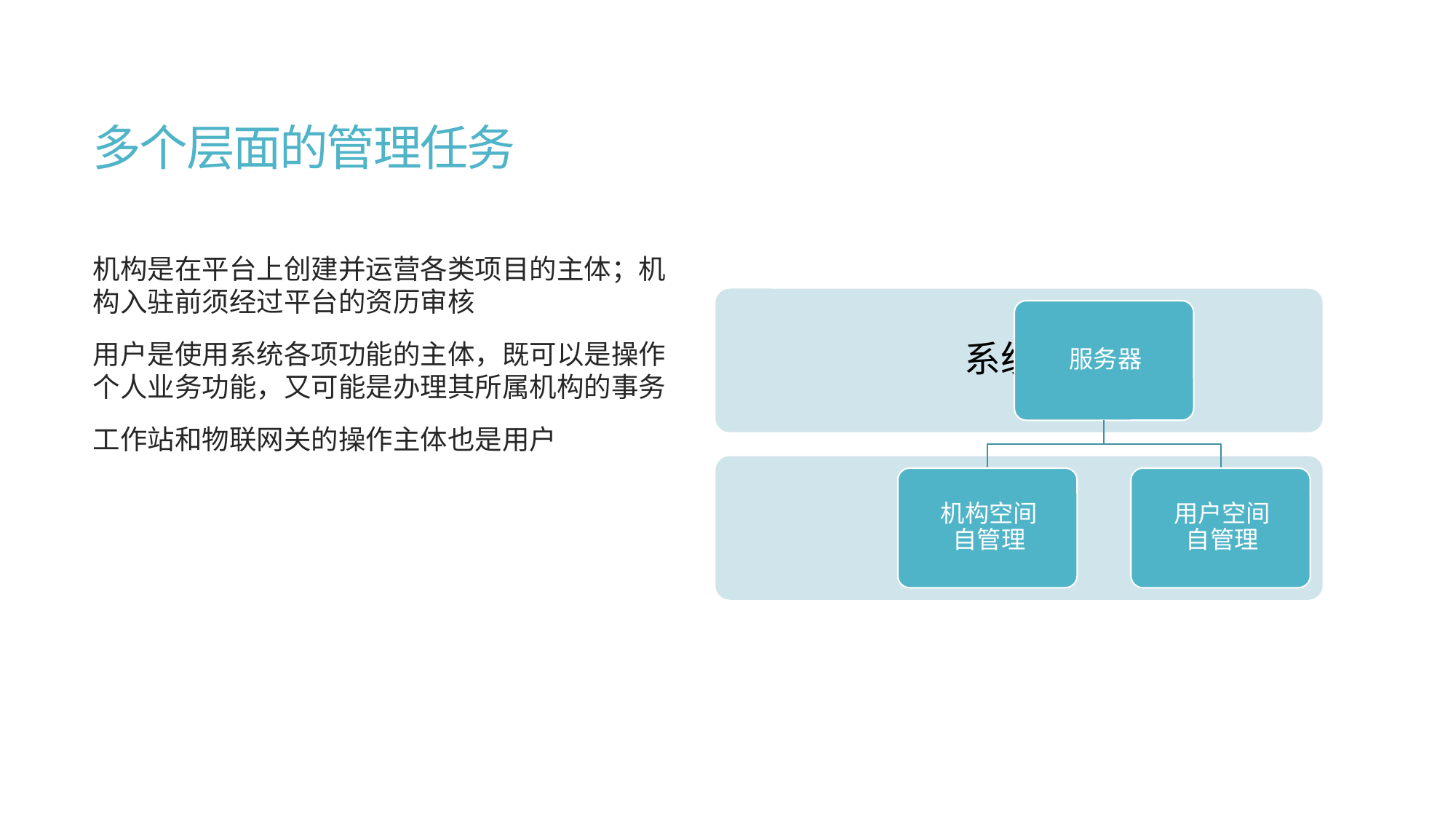

# 多个层面的管理任务
机构是在平台上创建并运营各类项目的主体；机构入驻前须经过平台的资历审核
用户是使用系统各项功能的主体，既可以是操作个人业务功能，又可能是办理其所属机构的事务
工作站和物联网关的操作主体也是用户

使用方
系统方
服务器
机构空间
自管理
用户空间
自管理